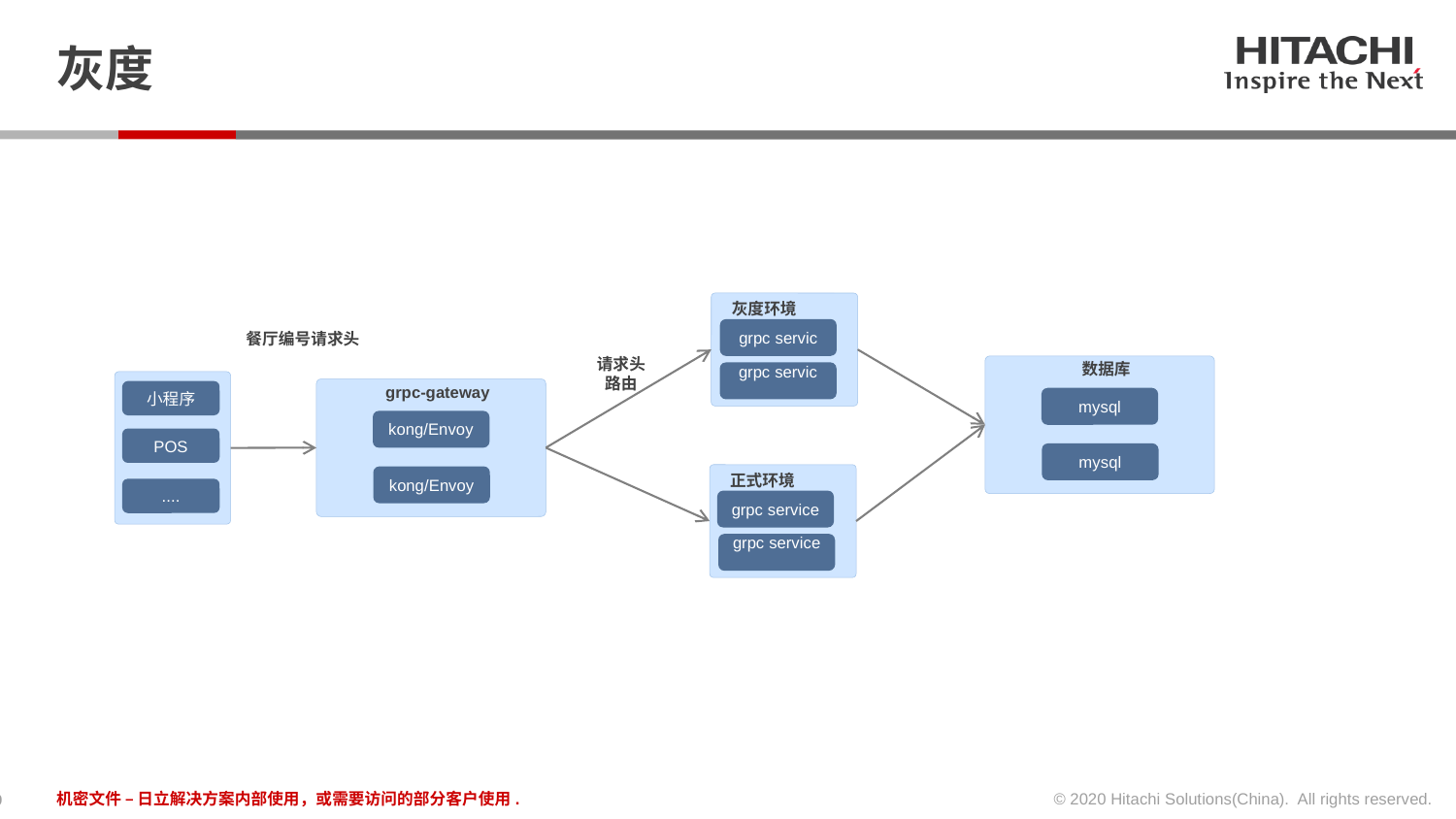

# 灰度
灰度环境

grpc servic
餐厅编号请求头
请求头路由
数据库

grpc servic

grpc-gateway

小程序
mysql
kong/Envoy
POS
mysql
正式环境

kong/Envoy
....
grpc service
grpc service